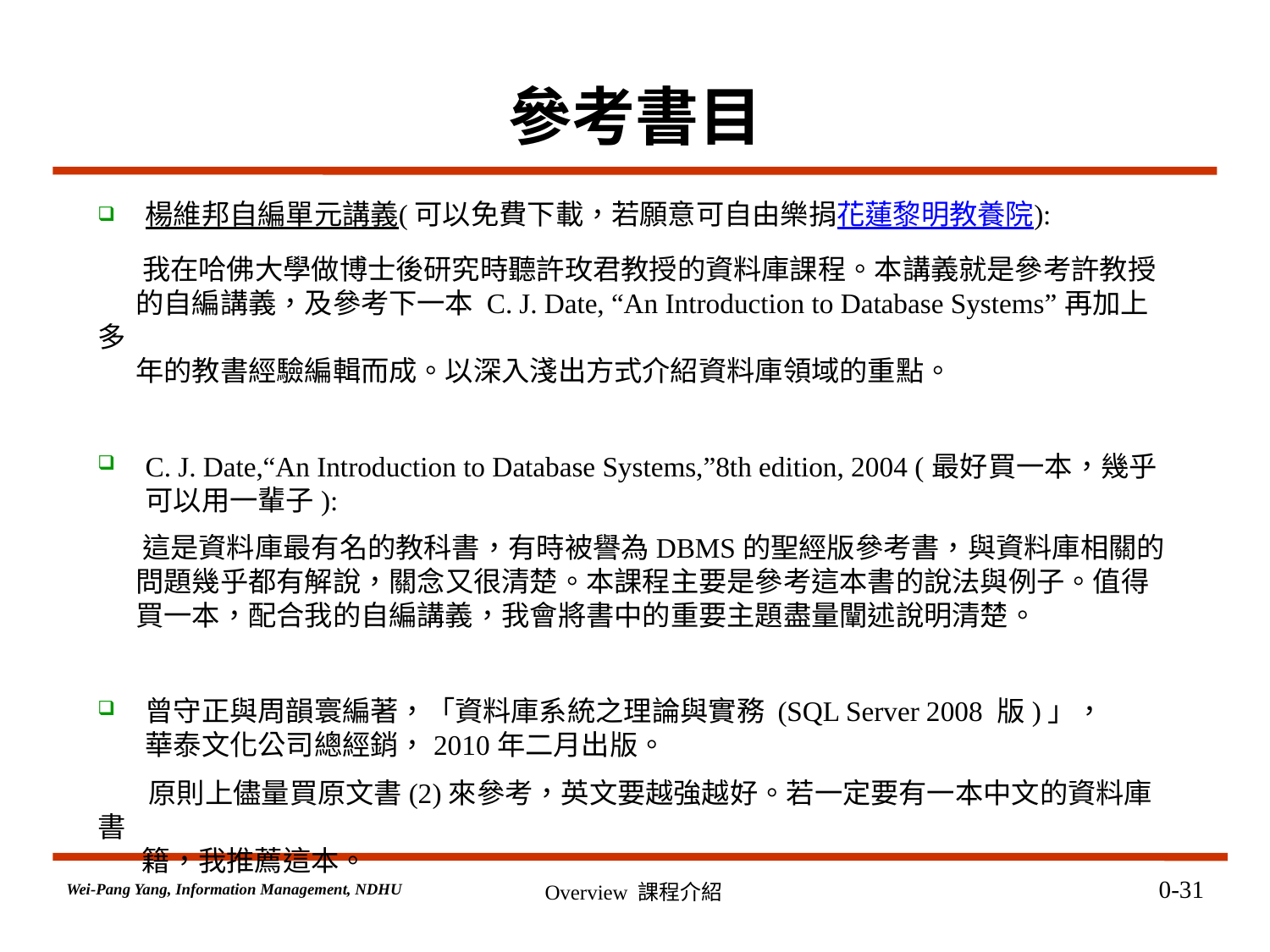

# 參考書目
楊維邦自編單元講義(可以免費下載，若願意可自由樂捐花蓮黎明教養院):
      我在哈佛大學做博士後研究時聽許玫君教授的資料庫課程。本講義就是參考許教授
      的自編講義，及參考下一本 C. J. Date, “An Introduction to Database Systems”再加上多
      年的教書經驗編輯而成。以深入淺出方式介紹資料庫領域的重點。

C. J. Date,“An Introduction to Database Systems,”8th edition, 2004 (最好買一本，幾乎可以用一輩子):
      這是資料庫最有名的教科書，有時被譽為DBMS的聖經版參考書，與資料庫相關的
      問題幾乎都有解說，關念又很清楚。本課程主要是參考這本書的說法與例子。值得
      買一本，配合我的自編講義，我會將書中的重要主題盡量闡述說明清楚。

曾守正與周韻寰編著，「資料庫系統之理論與實務 (SQL Server 2008 版)」，
華泰文化公司總經銷，2010年二月出版。
       原則上儘量買原文書(2)來參考，英文要越強越好。若一定要有一本中文的資料庫書
       籍，我推薦這本。

0-31
Overview 課程介紹